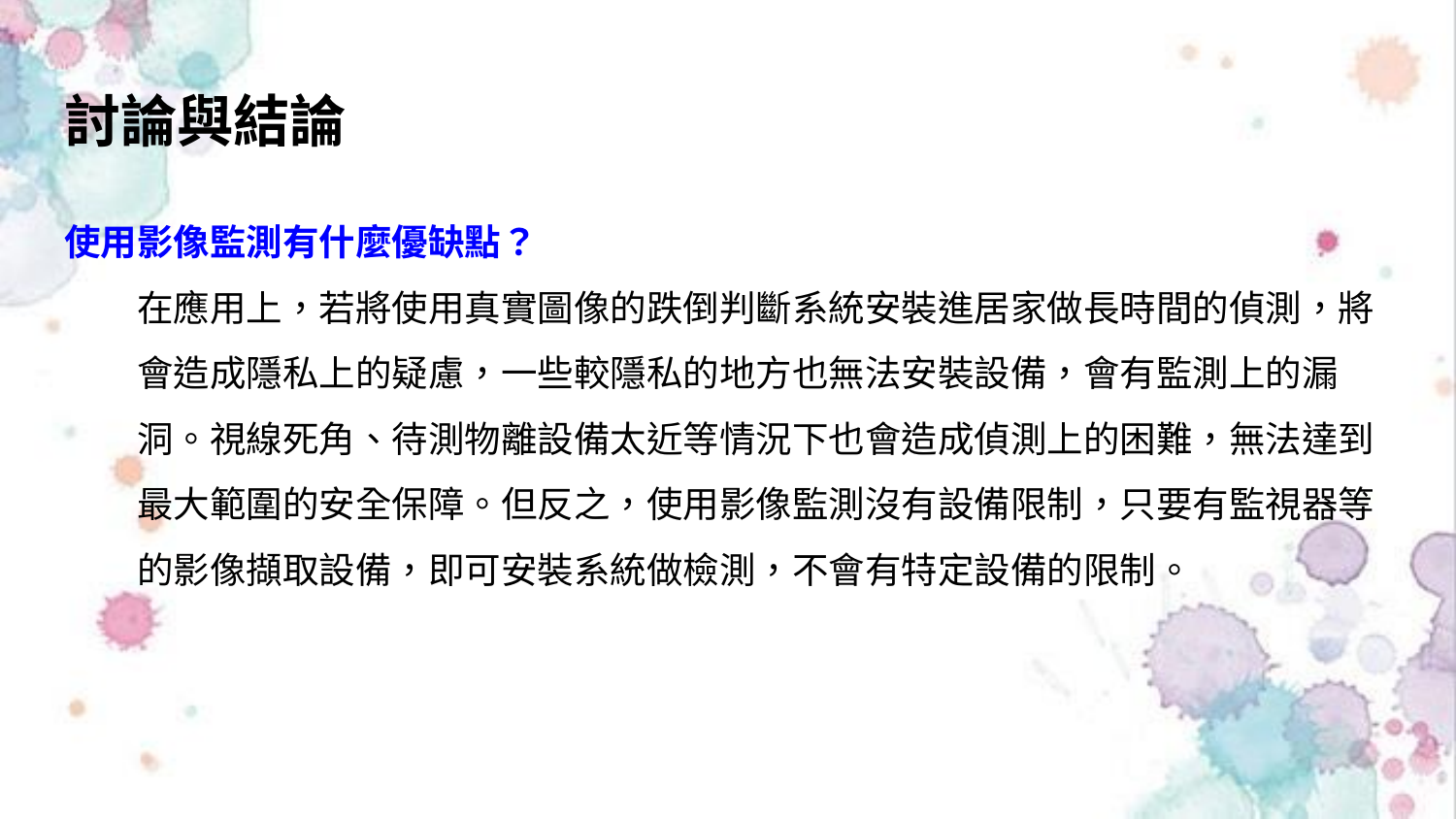

# 討論與結論
使用影像監測有什麼優缺點？
在應用上，若將使用真實圖像的跌倒判斷系統安裝進居家做長時間的偵測，將會造成隱私上的疑慮，一些較隱私的地方也無法安裝設備，會有監測上的漏洞。視線死角、待測物離設備太近等情況下也會造成偵測上的困難，無法達到最大範圍的安全保障。但反之，使用影像監測沒有設備限制，只要有監視器等的影像擷取設備，即可安裝系統做檢測，不會有特定設備的限制。